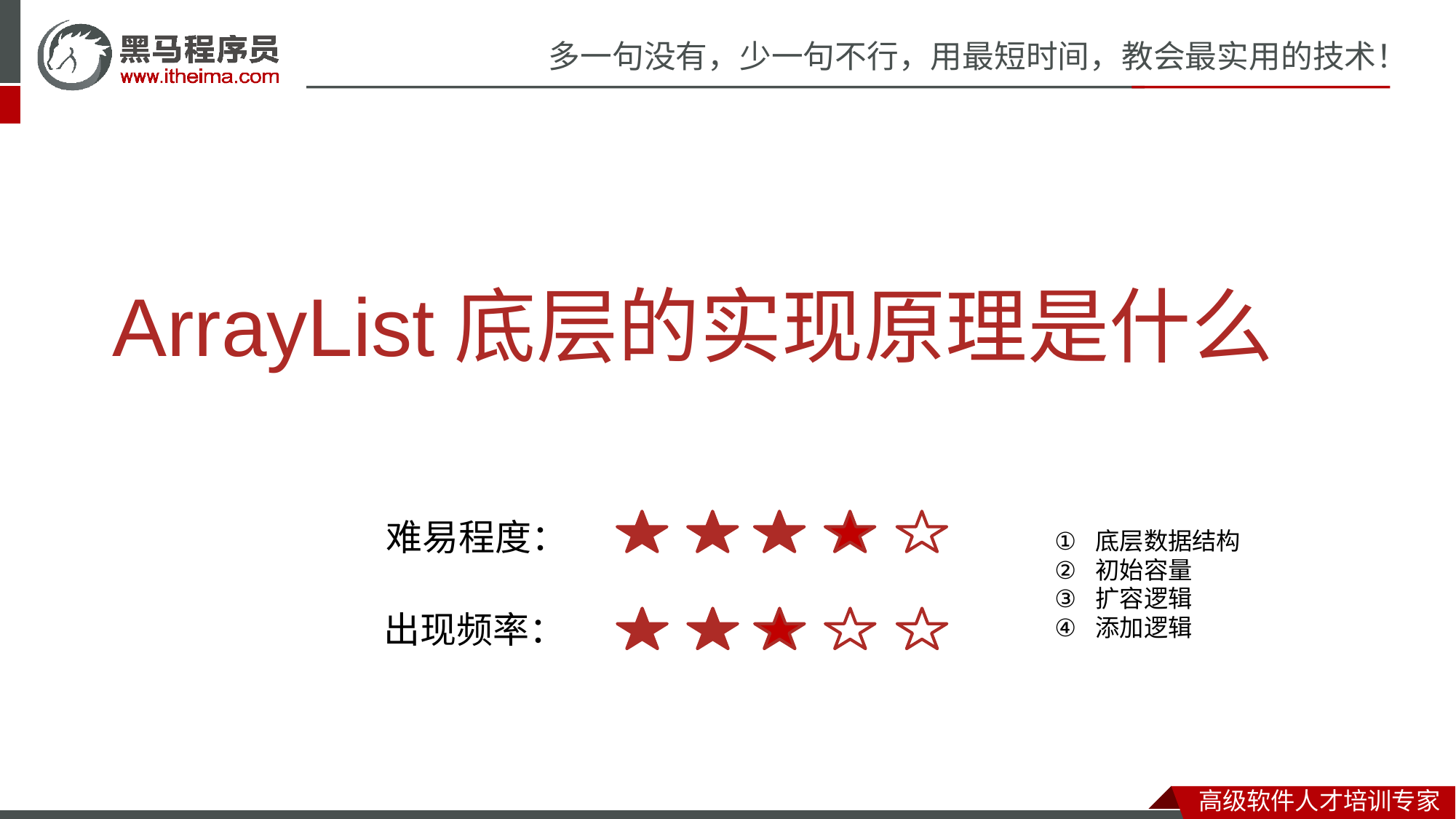

# ArrayList底层的实现原理是什么
难易程度：

底层数据结构
初始容量
扩容逻辑
添加逻辑
出现频率：